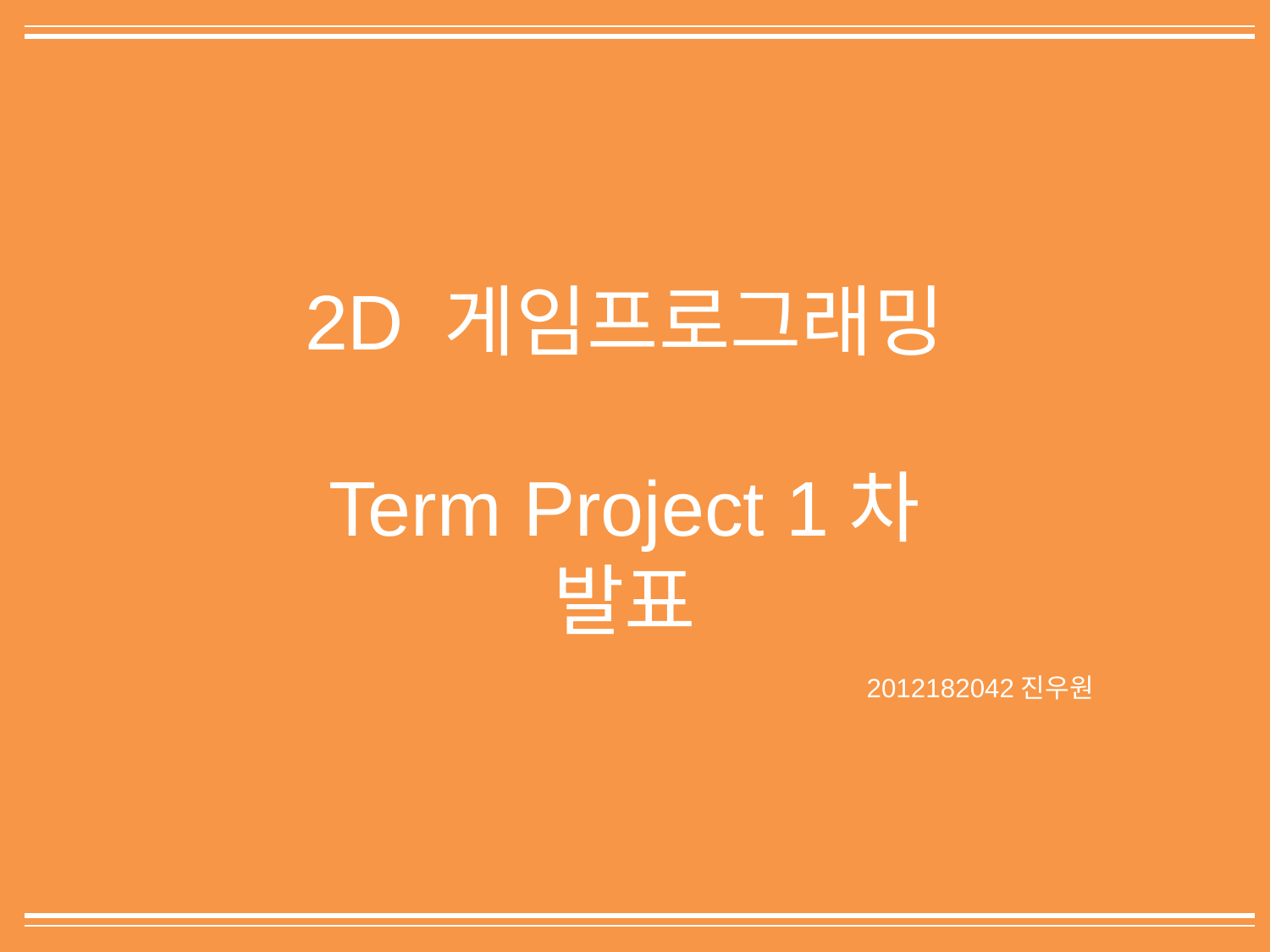

2D 게임프로그래밍

Term Project 1차 발표
2012182042진우원